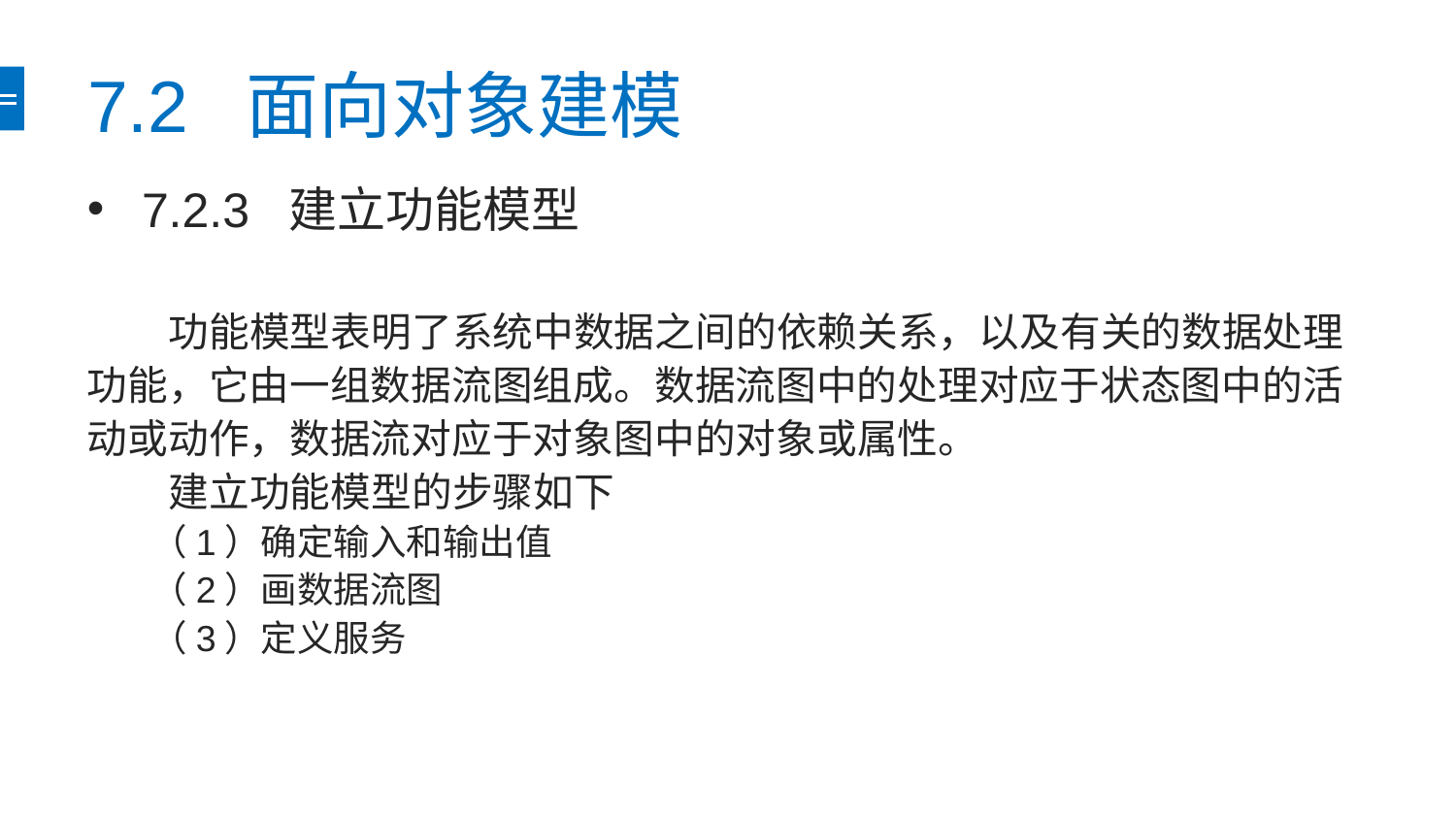

# 7.2  面向对象建模
7.2.3  建立功能模型

        功能模型表明了系统中数据之间的依赖关系，以及有关的数据处理功能，它由一组数据流图组成。数据流图中的处理对应于状态图中的活动或动作，数据流对应于对象图中的对象或属性。
        建立功能模型的步骤如下
（1）确定输入和输出值
（2）画数据流图
（3）定义服务